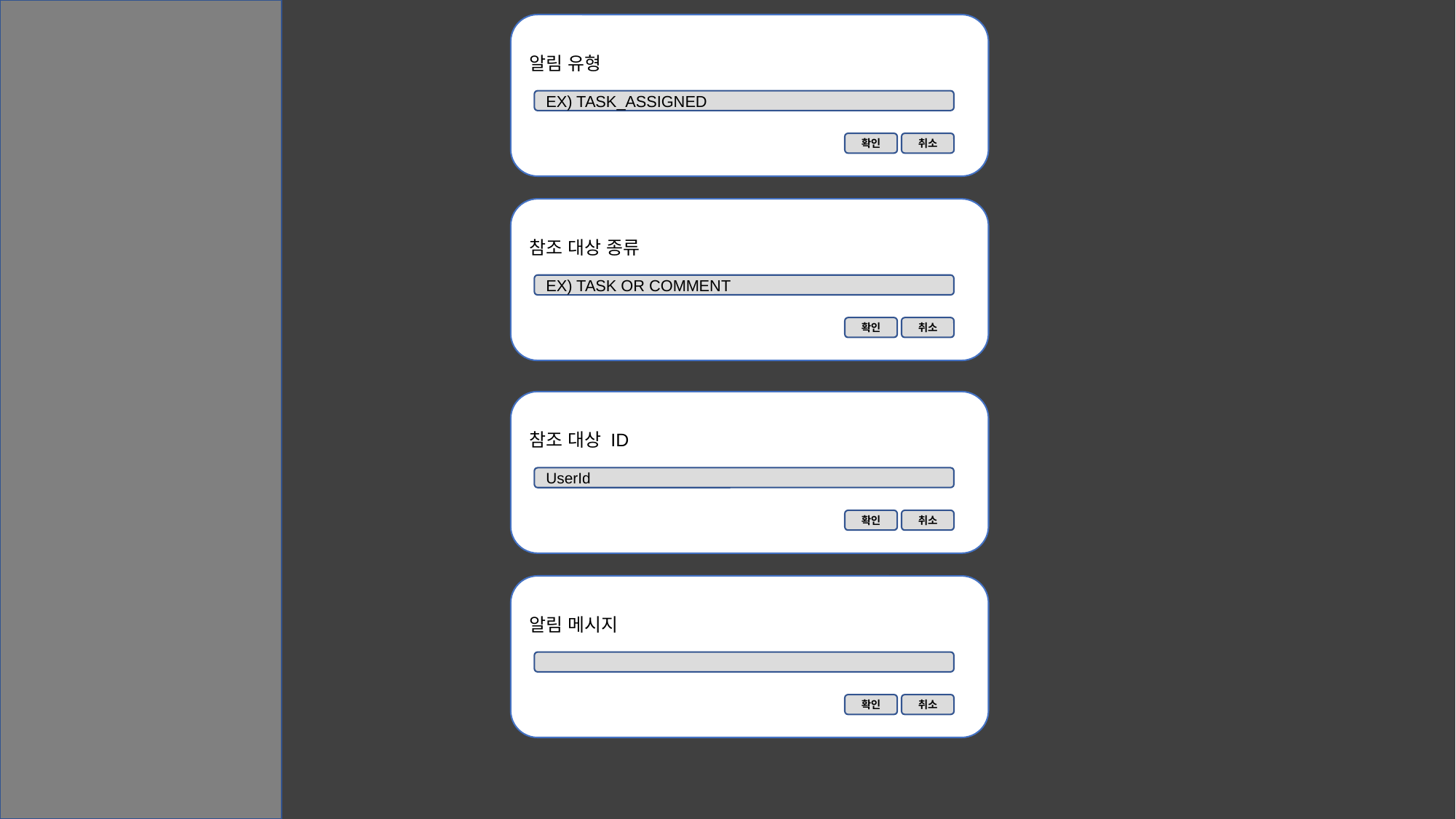

알림 유형

EX) TASK_ASSIGNED
확인
취소
참조 대상 종류

EX) TASK OR COMMENT
확인
취소
참조 대상 ID

UserId
확인
취소
알림 메시지

확인
취소